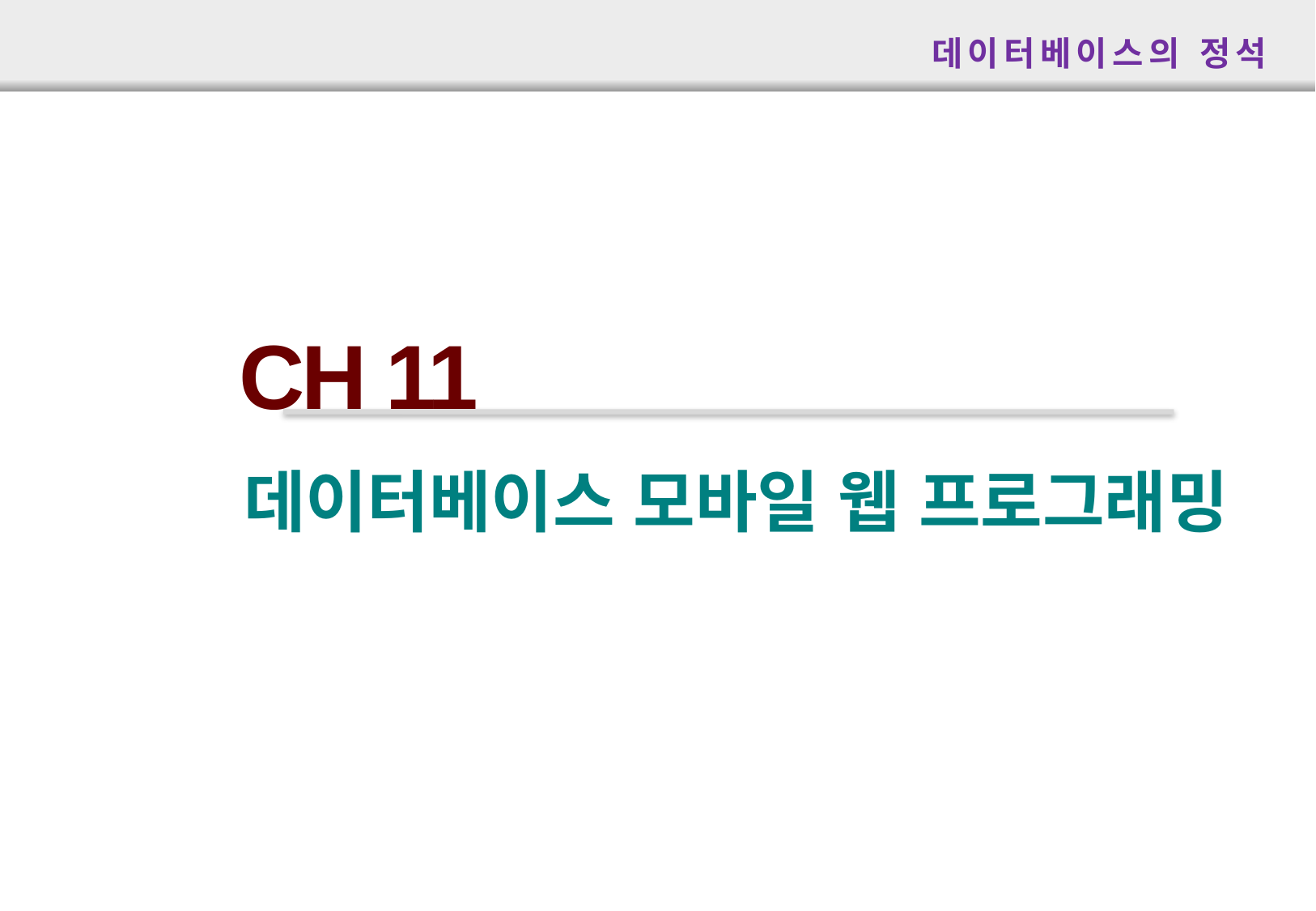

데이터베이스의 정석
CH 11

데이터베이스 모바일 웹 프로그래밍